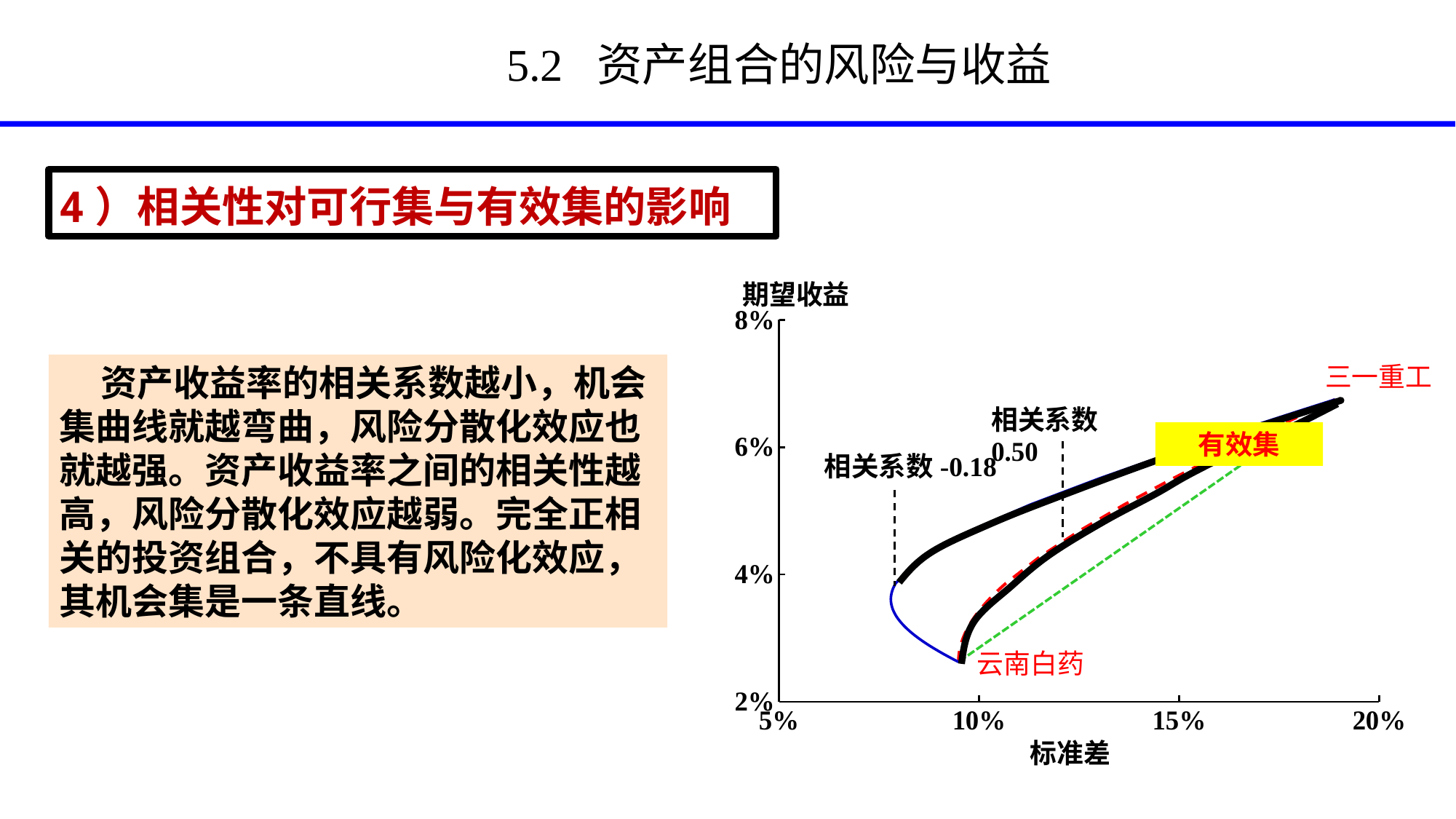

# 5.2  资产组合的风险与收益
4）相关性对可行集与有效集的影响

### Chart

| Category |  | 18.90% 9.49% |  |
|---|---|---|---|
    资产收益率的相关系数越小，机会集曲线就越弯曲，风险分散化效应也就越强。资产收益率之间的相关性越高，风险分散化效应越弱。完全正相关的投资组合，不具有风险化效应，其机会集是一条直线。

有效集
相关系数-0.18